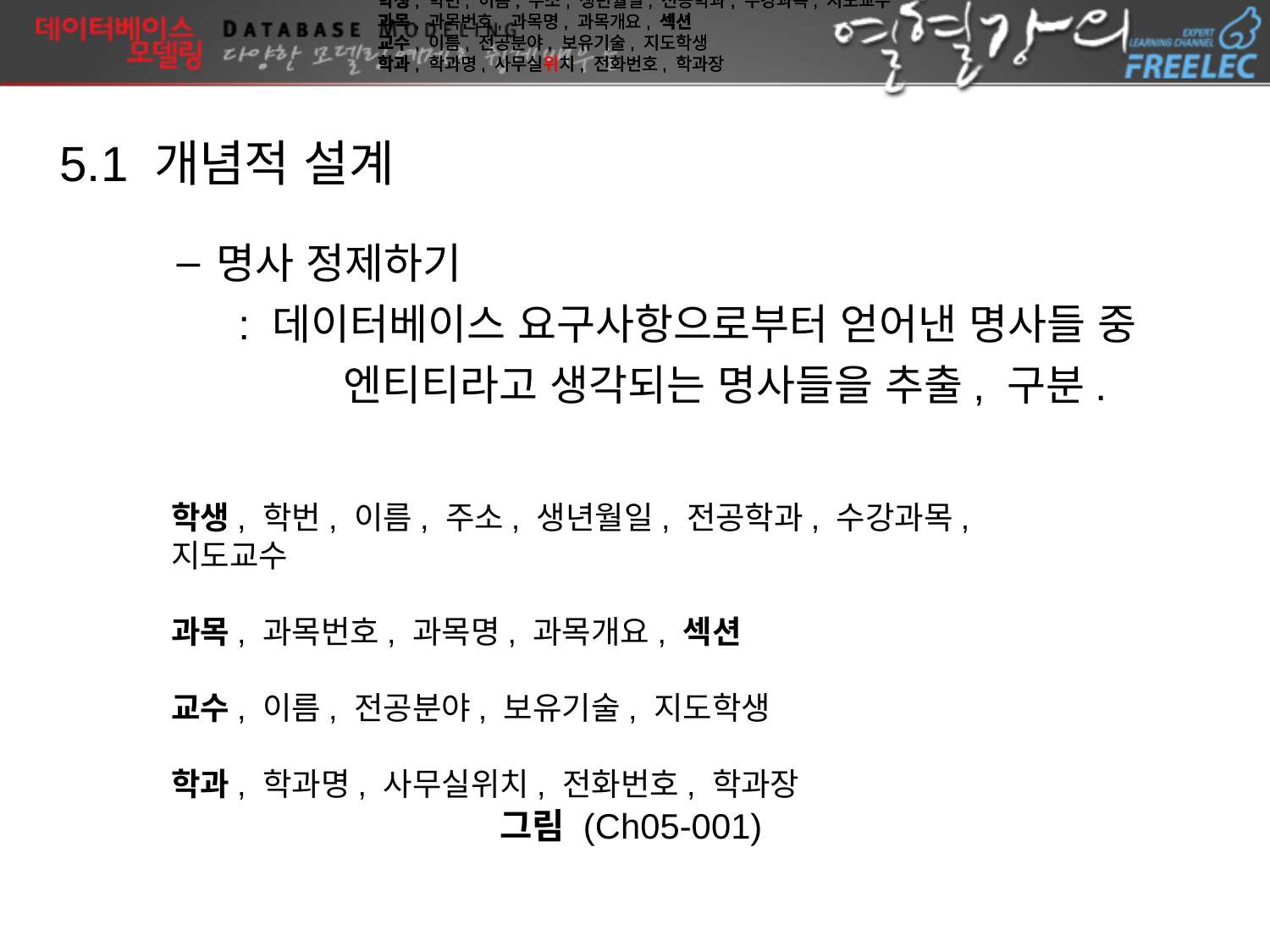

학생, 학번, 이름, 주소, 생년월일, 전공학과, 수강과목, 지도교수
과목, 과목번호, 과목명, 과목개요, 섹션
교수, 이름, 전공분야, 보유기술, 지도학생
학과, 학과명, 사무실위치, 전화번호, 학과장
학생, 학번, 이름, 주소, 생년월일, 전공학과, 수강과목, 지도교수
과목, 과목번호, 과목명, 과목개요, 섹션
교수, 이름, 전공분야, 보유기술, 지도학생
학과, 학과명, 사무실위치, 전화번호, 학과장
학생, 학번, 이름, 주소, 생년월일, 전공학과, 수강과목, 지도교수
과목, 과목번호, 과목명, 과목개요, 섹션
교수, 이름, 전공분야, 보유기술, 지도학생
학과, 학과명, 사무실위치, 전화번호, 학과장
5.1 개념적 설계
명사 정제하기
 : 데이터베이스 요구사항으로부터 얻어낸 명사들 중 	엔티티라고 생각되는 명사들을 추출, 구분.
학생, 학번, 이름, 주소, 생년월일, 전공학과, 수강과목, 지도교수

과목, 과목번호, 과목명, 과목개요, 섹션

교수, 이름, 전공분야, 보유기술, 지도학생

학과, 학과명, 사무실위치, 전화번호, 학과장
그림 (Ch05-001)